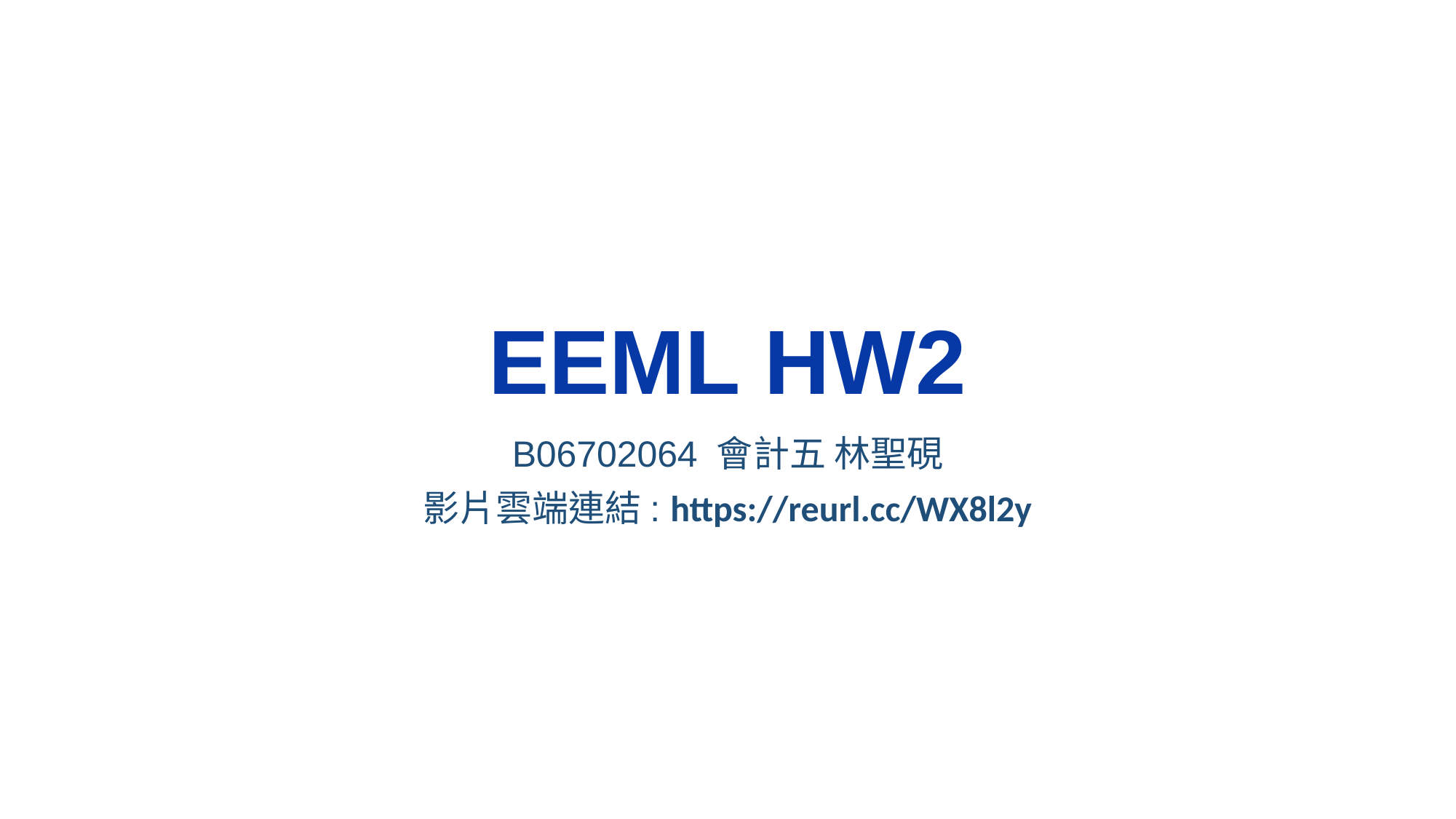

# EEML HW2
B06702064 會計五 林聖硯
影片雲端連結: https://reurl.cc/WX8l2y